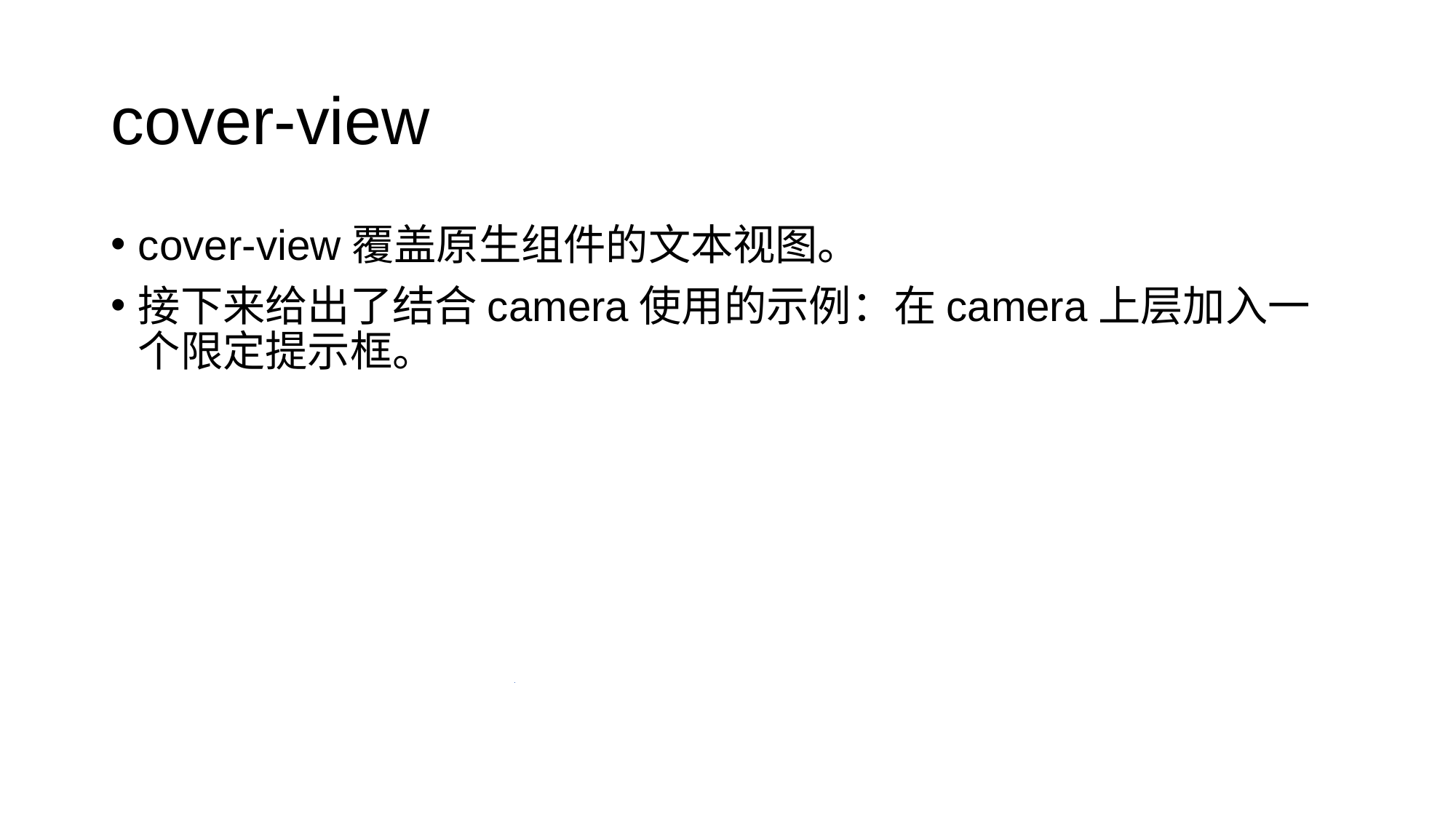

# cover-view
cover-view覆盖原生组件的文本视图。
接下来给出了结合camera使用的示例：在camera上层加入一个限定提示框。